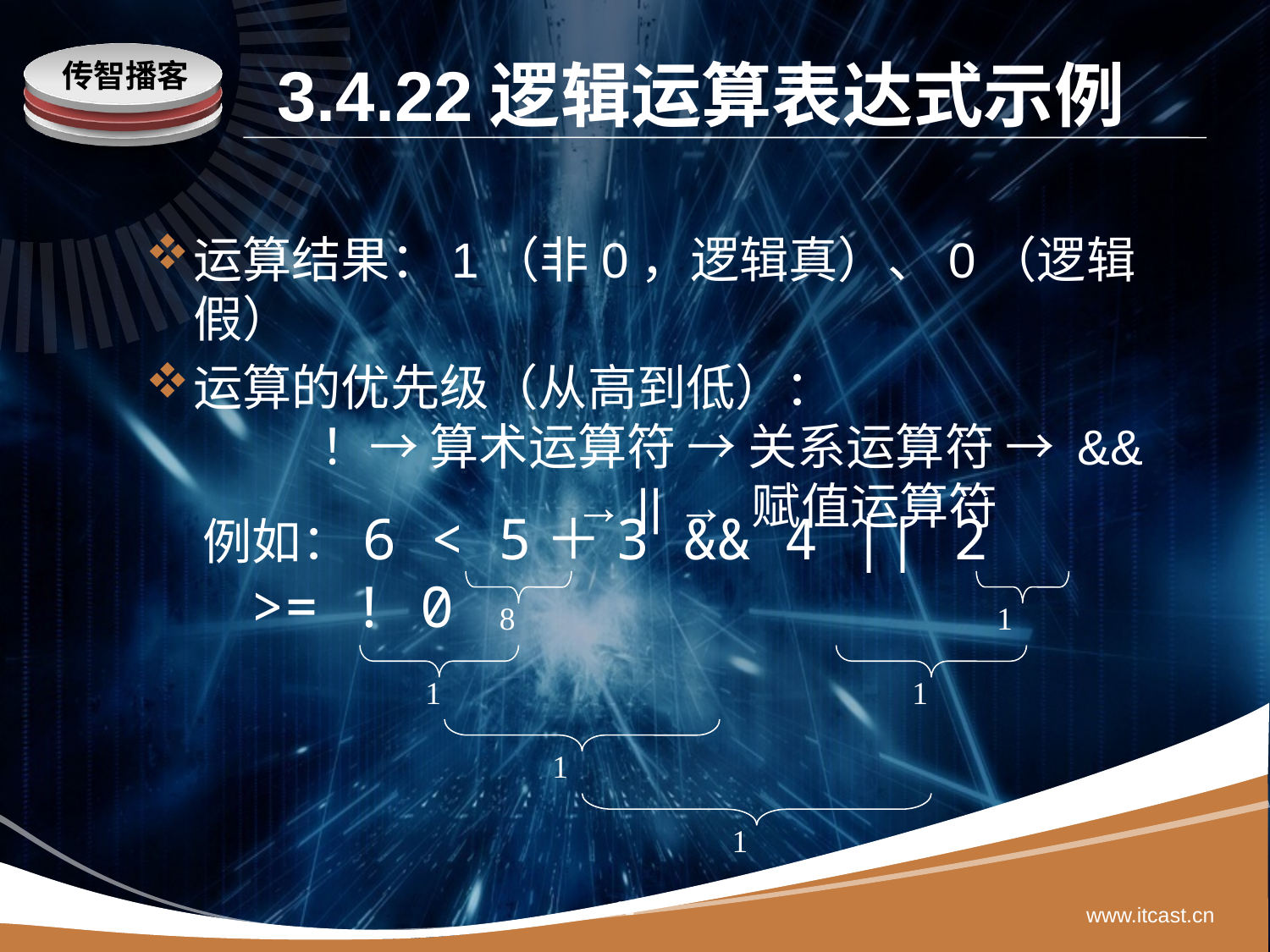

# 3.4.22逻辑运算表达式示例

运算结果：1（非0，逻辑真）、0（逻辑假）
运算的优先级（从高到低）：
 	！→ 算术运算符 → 关系运算符 → &&	         		→ || → 赋值运算符

例如：6 < 5＋3 && 4 || 2 >= ! 0

8
1

1
1
1
1
82
www.itcast.cn